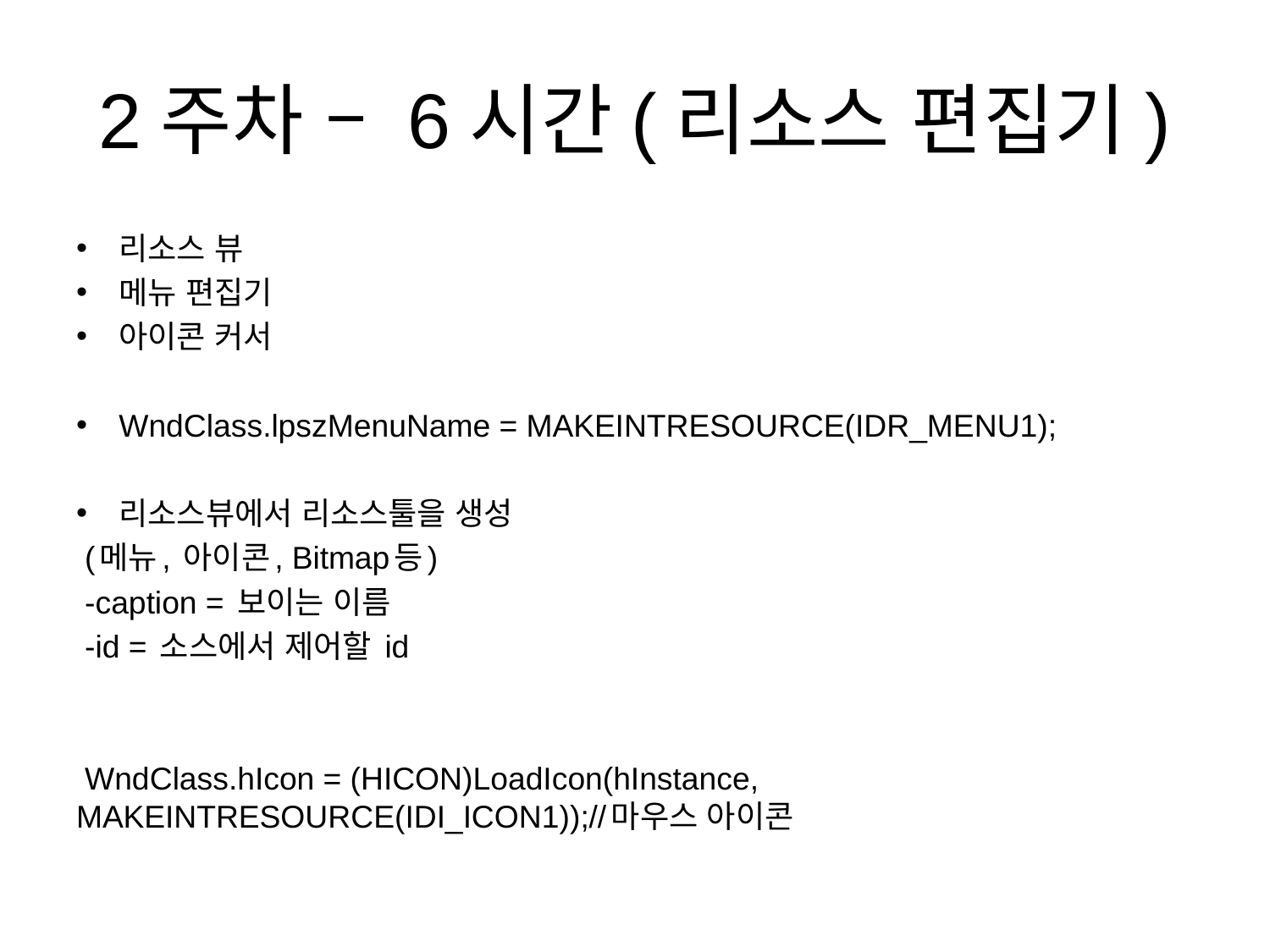

# 2주차 – 6시간(리소스 편집기)
리소스 뷰
메뉴 편집기
아이콘 커서

WndClass.lpszMenuName = MAKEINTRESOURCE(IDR_MENU1);

리소스뷰에서 리소스툴을 생성
 (메뉴, 아이콘, Bitmap등)
 -caption = 보이는 이름
 -id = 소스에서 제어할 id

 WndClass.hIcon = (HICON)LoadIcon(hInstance, MAKEINTRESOURCE(IDI_ICON1));//마우스 아이콘